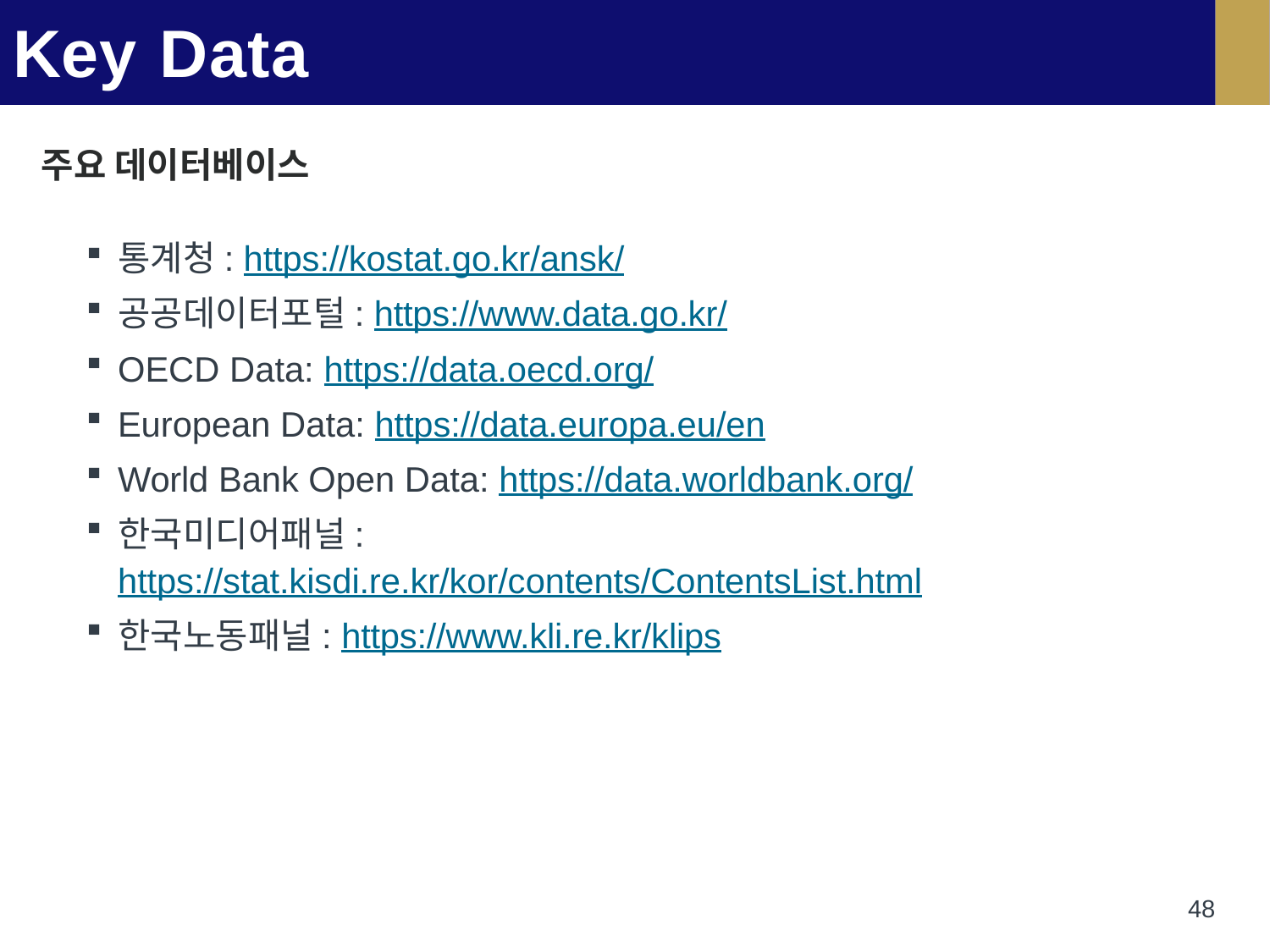

# Key Data Sources
주요 데이터베이스

통계청: https://kostat.go.kr/ansk/
공공데이터포털: https://www.data.go.kr/
OECD Data: https://data.oecd.org/
European Data: https://data.europa.eu/en
World Bank Open Data: https://data.worldbank.org/
한국미디어패널:  https://stat.kisdi.re.kr/kor/contents/ContentsList.html
한국노동패널: https://www.kli.re.kr/klips
48